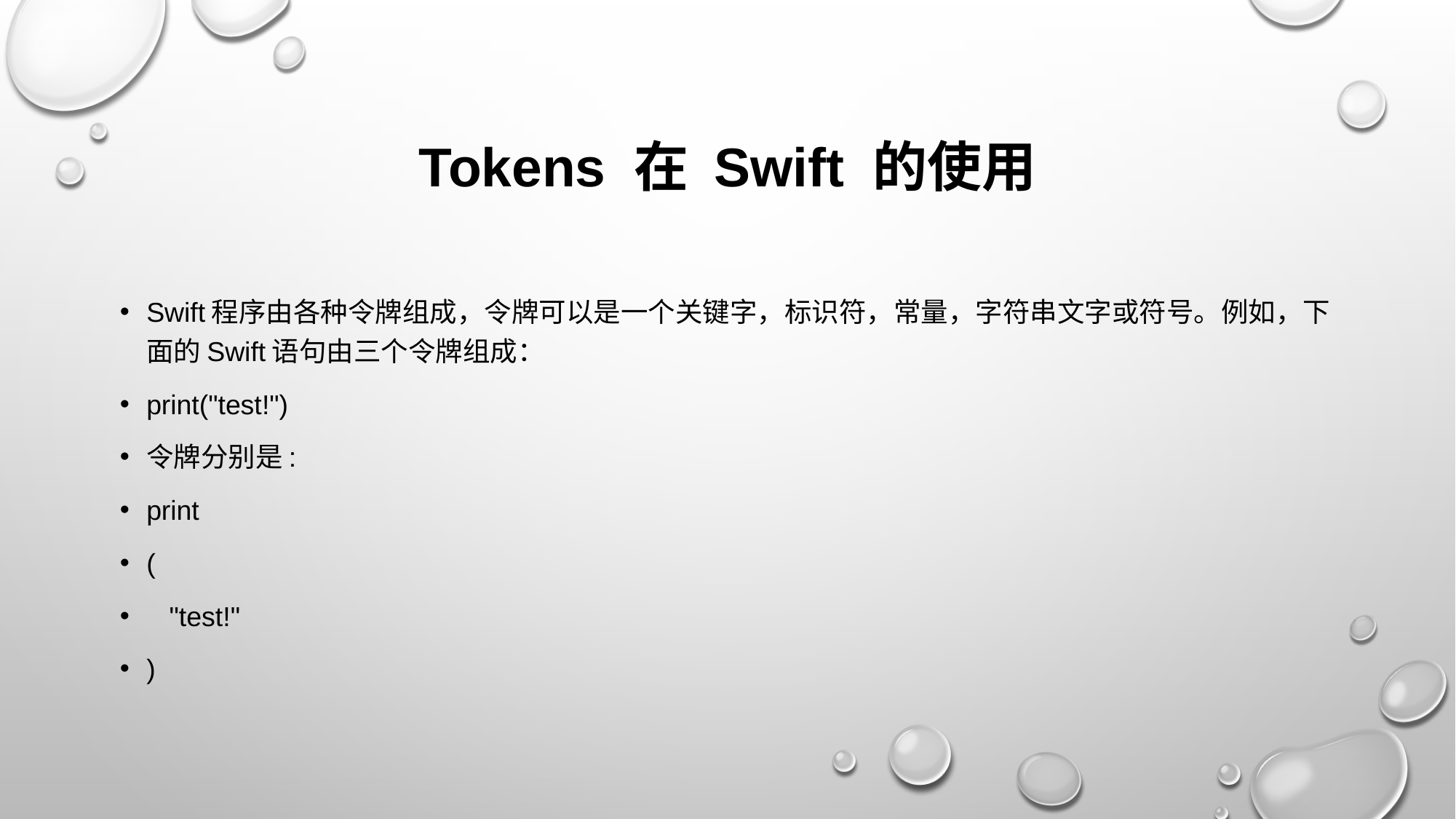

# Tokens 在 Swift 的使用
Swift程序由各种令牌组成，令牌可以是一个关键字，标识符，常量，字符串文字或符号。例如，下面的Swift语句由三个令牌组成：
print("test!")
令牌分别是:
print
(
   "test!"
)